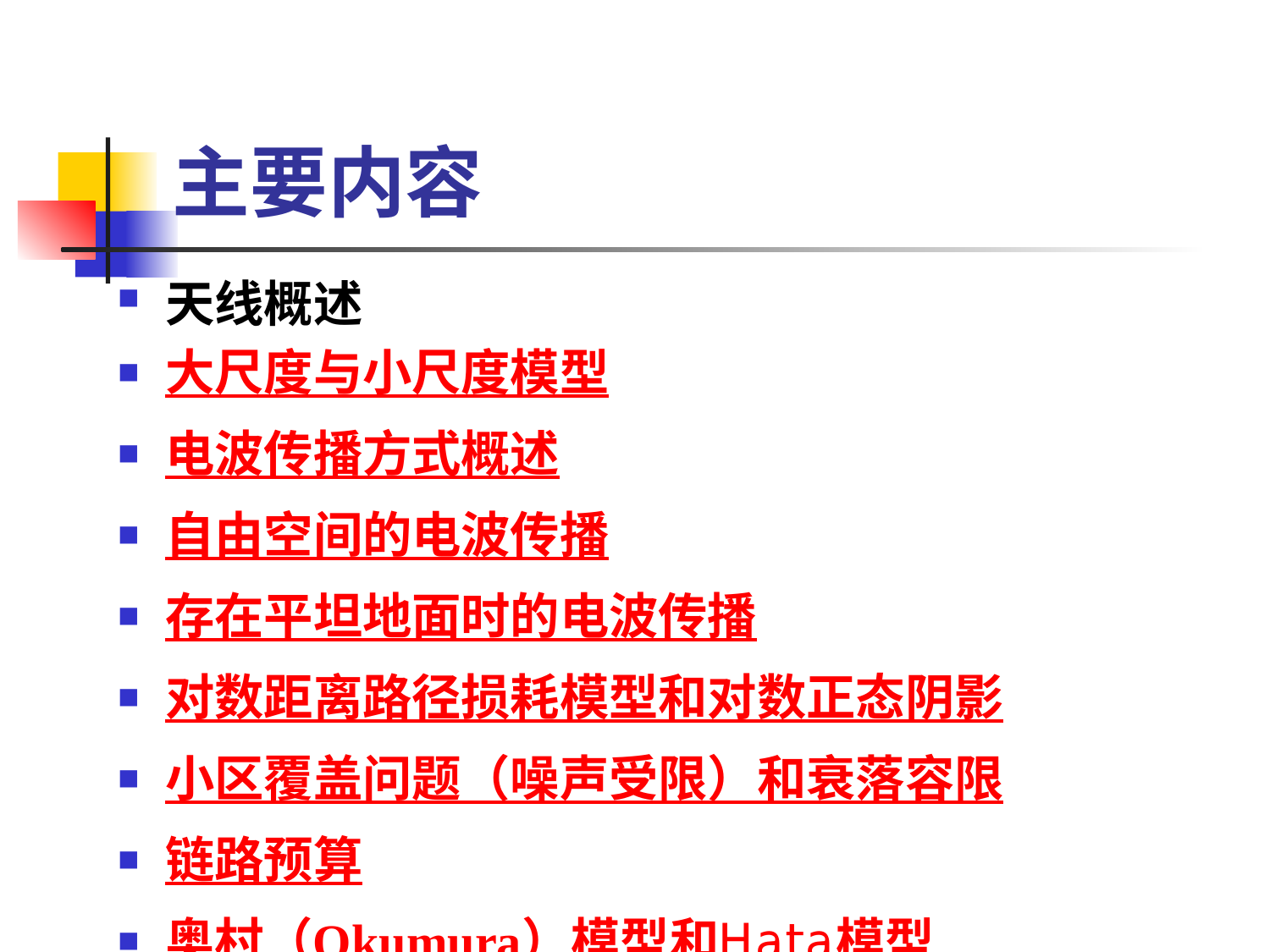

# 主要内容
天线概述
大尺度与小尺度模型
电波传播方式概述
自由空间的电波传播
存在平坦地面时的电波传播
对数距离路径损耗模型和对数正态阴影
小区覆盖问题（噪声受限）和衰落容限
链路预算
奥村（Okumura）模型和Hata模型